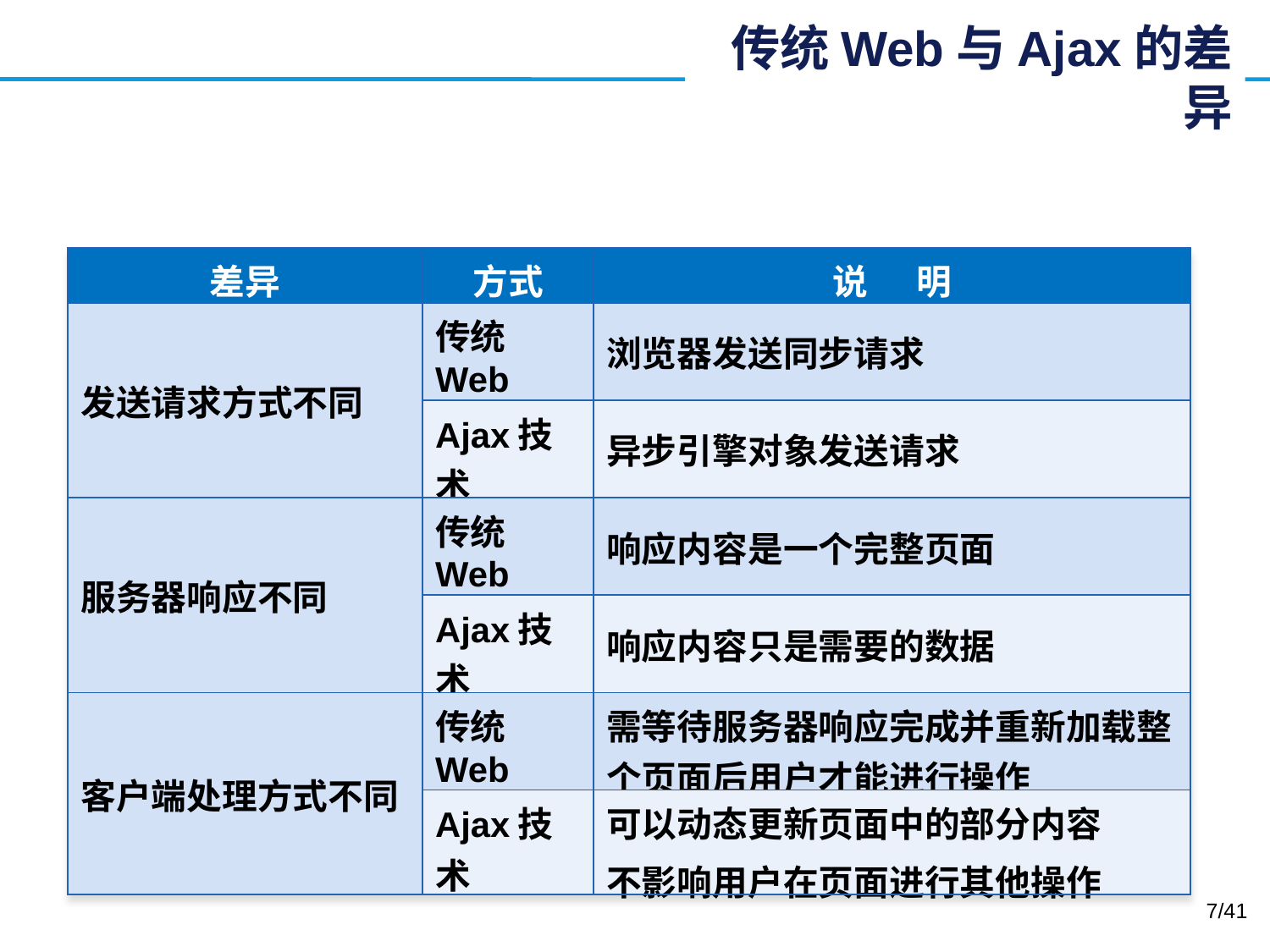

# 传统Web与Ajax的差异
| 差异 | 方式 | 说 明 |
| --- | --- | --- |
| 发送请求方式不同 | 传统Web | 浏览器发送同步请求 |
|  | Ajax技术 | 异步引擎对象发送请求 |
| 服务器响应不同 | 传统Web | 响应内容是一个完整页面 |
|  | Ajax技术 | 响应内容只是需要的数据 |
| 客户端处理方式不同 | 传统Web | 需等待服务器响应完成并重新加载整个页面后用户才能进行操作 |
|  | Ajax技术 | 可以动态更新页面中的部分内容 不影响用户在页面进行其他操作 |
7/41